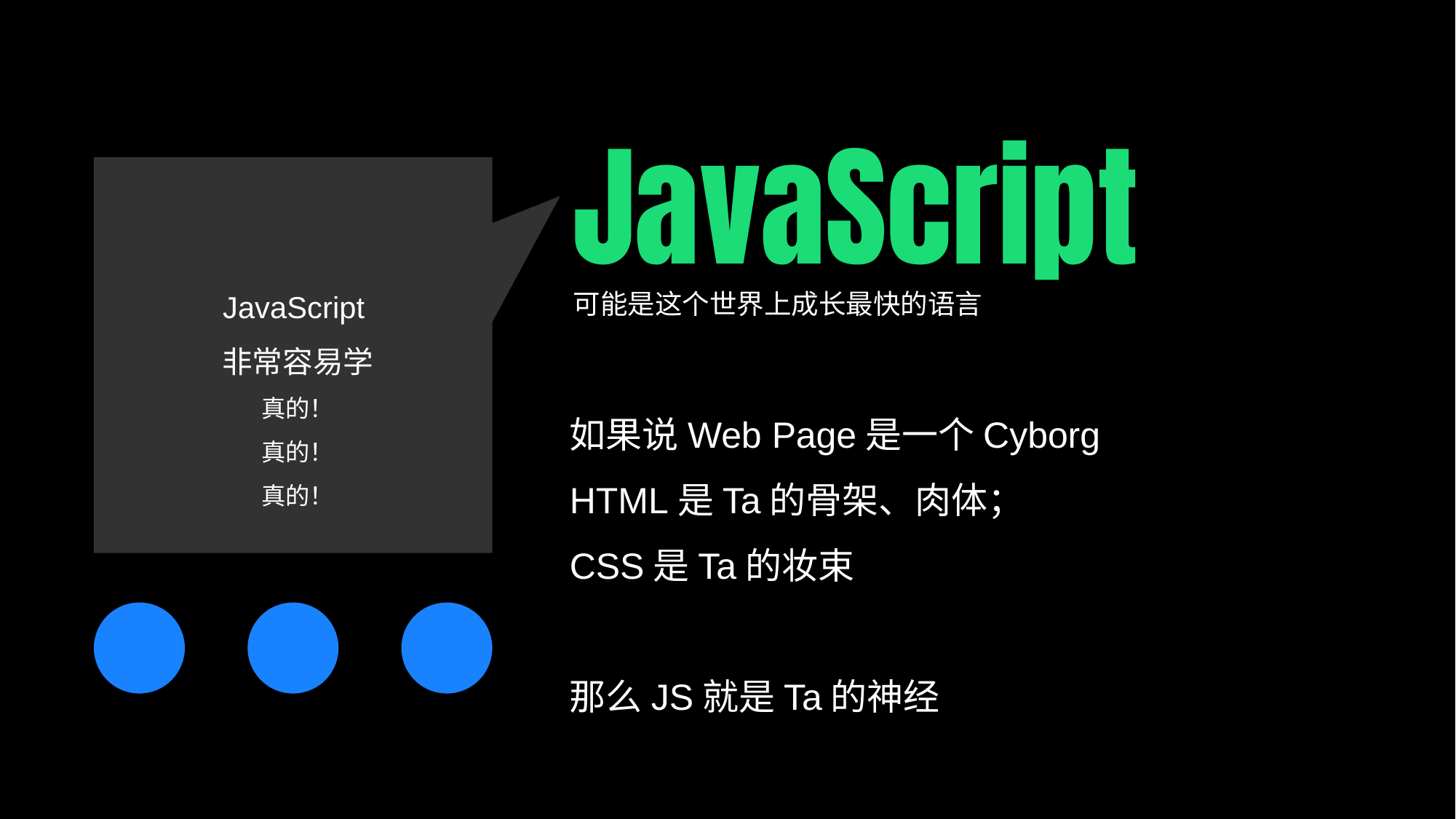

JavaScript

JavaScript
非常容易学
真的！
真的！
真的！
可能是这个世界上成长最快的语言
如果说Web Page是一个Cyborg
HTML是Ta的骨架、肉体；
CSS是Ta的妆束

那么JS就是Ta的神经